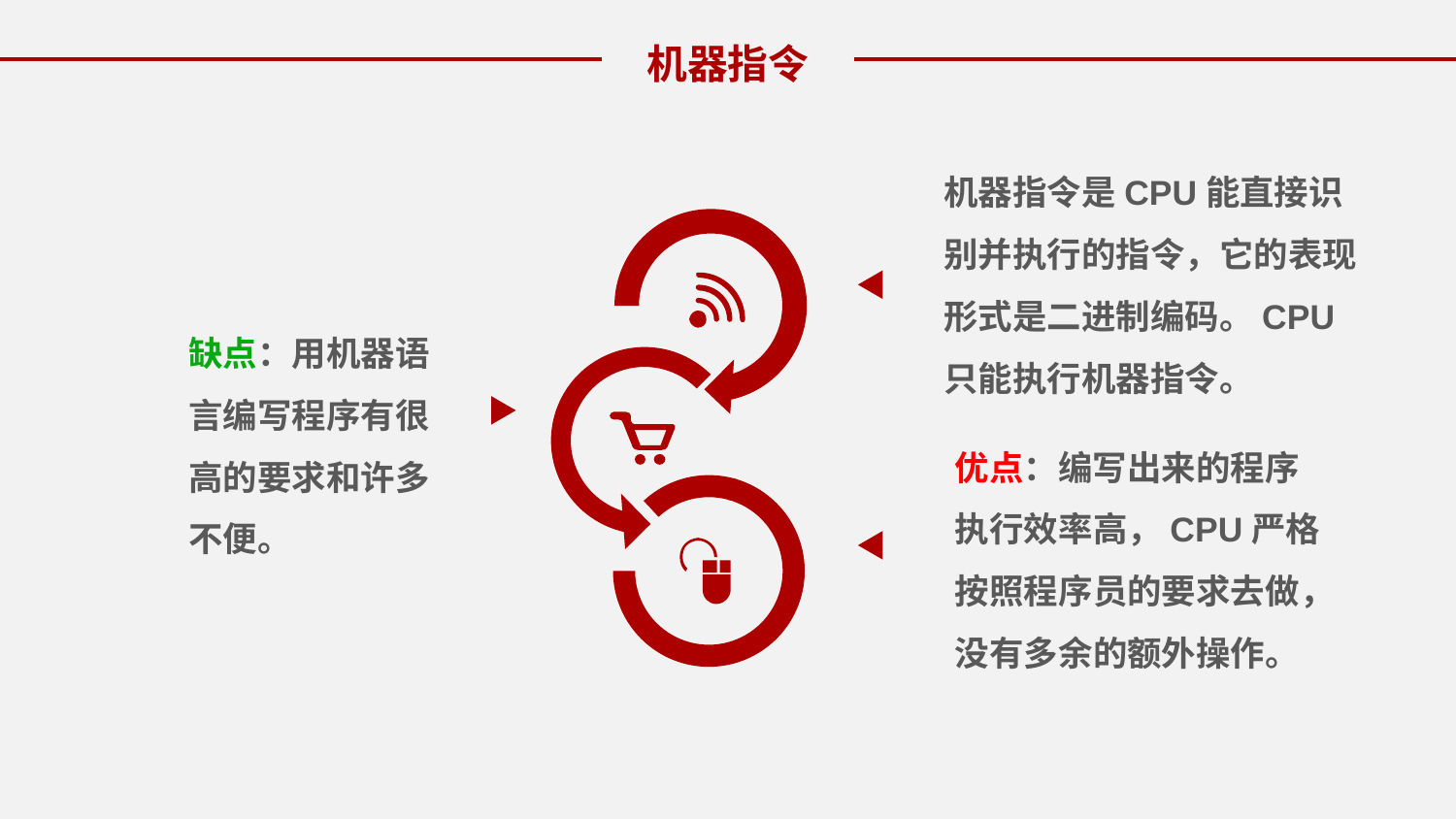

机器指令
机器指令是CPU能直接识别并执行的指令，它的表现形式是二进制编码。CPU只能执行机器指令。

缺点：用机器语言编写程序有很高的要求和许多不便。

优点：编写出来的程序执行效率高，CPU严格按照程序员的要求去做，没有多余的额外操作。